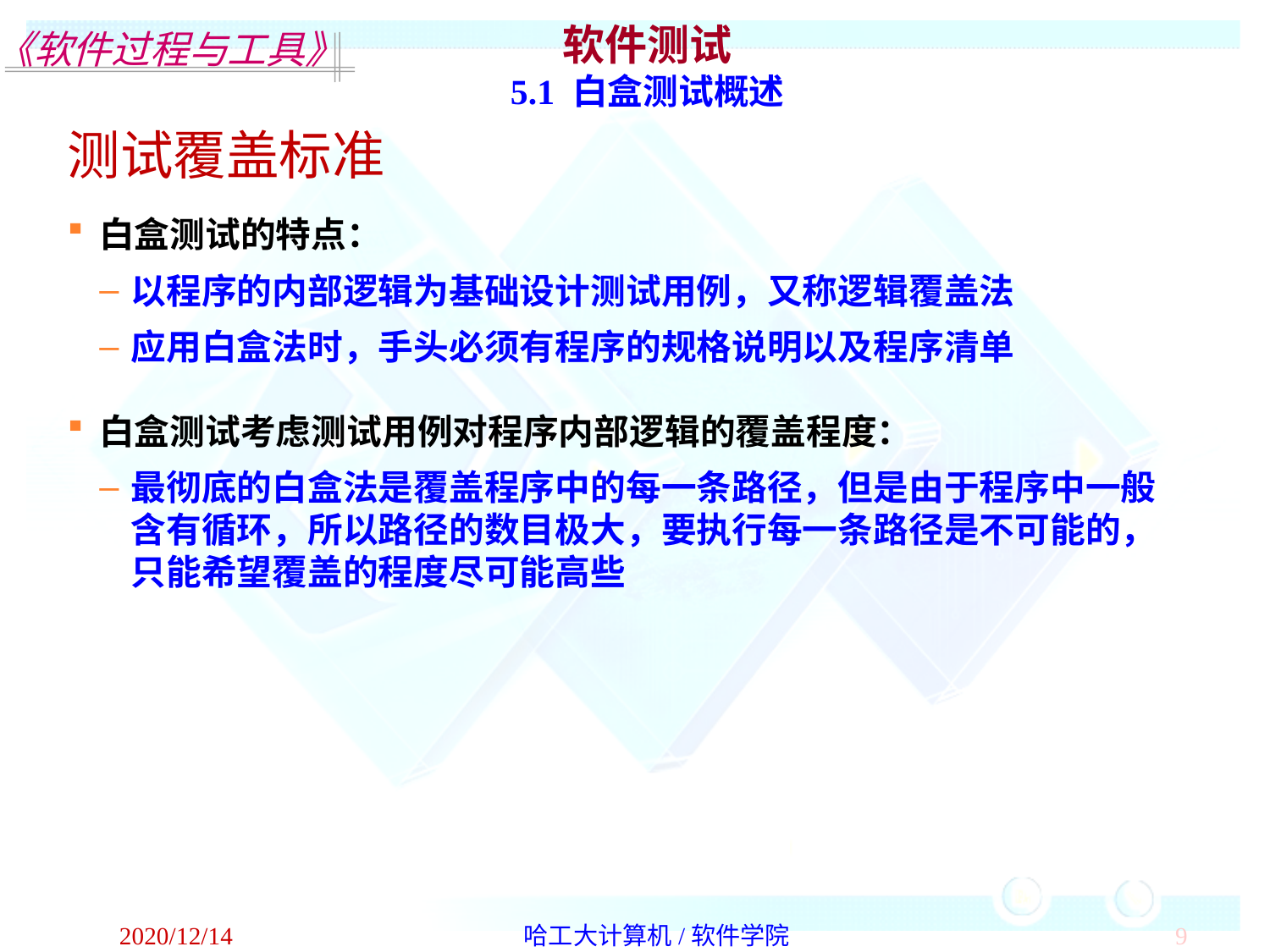

软件测试
5.1 白盒测试概述
测试覆盖标准
白盒测试的特点：
以程序的内部逻辑为基础设计测试用例，又称逻辑覆盖法
应用白盒法时，手头必须有程序的规格说明以及程序清单

白盒测试考虑测试用例对程序内部逻辑的覆盖程度：
最彻底的白盒法是覆盖程序中的每一条路径，但是由于程序中一般含有循环，所以路径的数目极大，要执行每一条路径是不可能的，只能希望覆盖的程度尽可能高些